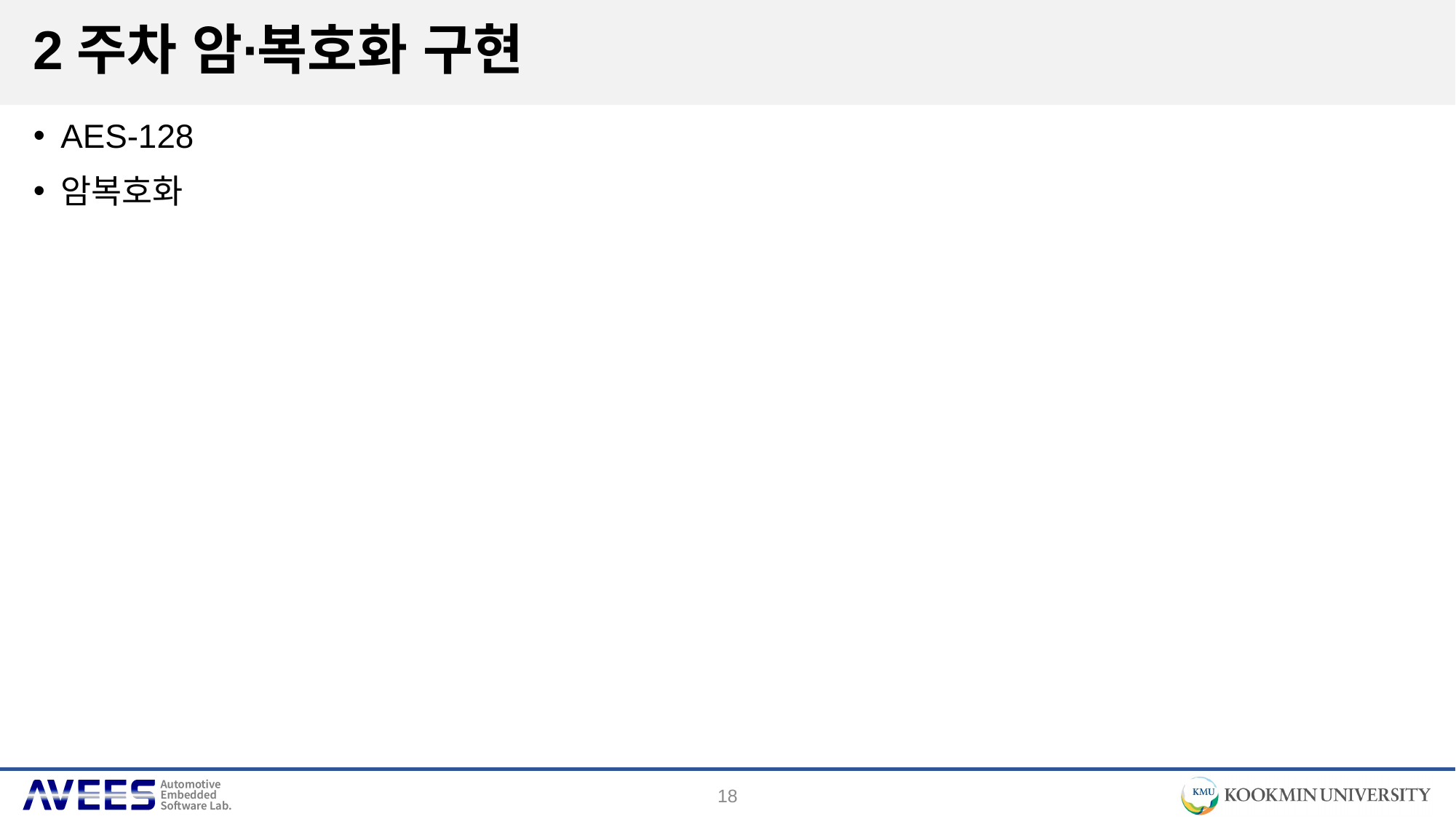

# 2주차 암∙복호화 구현
AES-128
암복호화
18